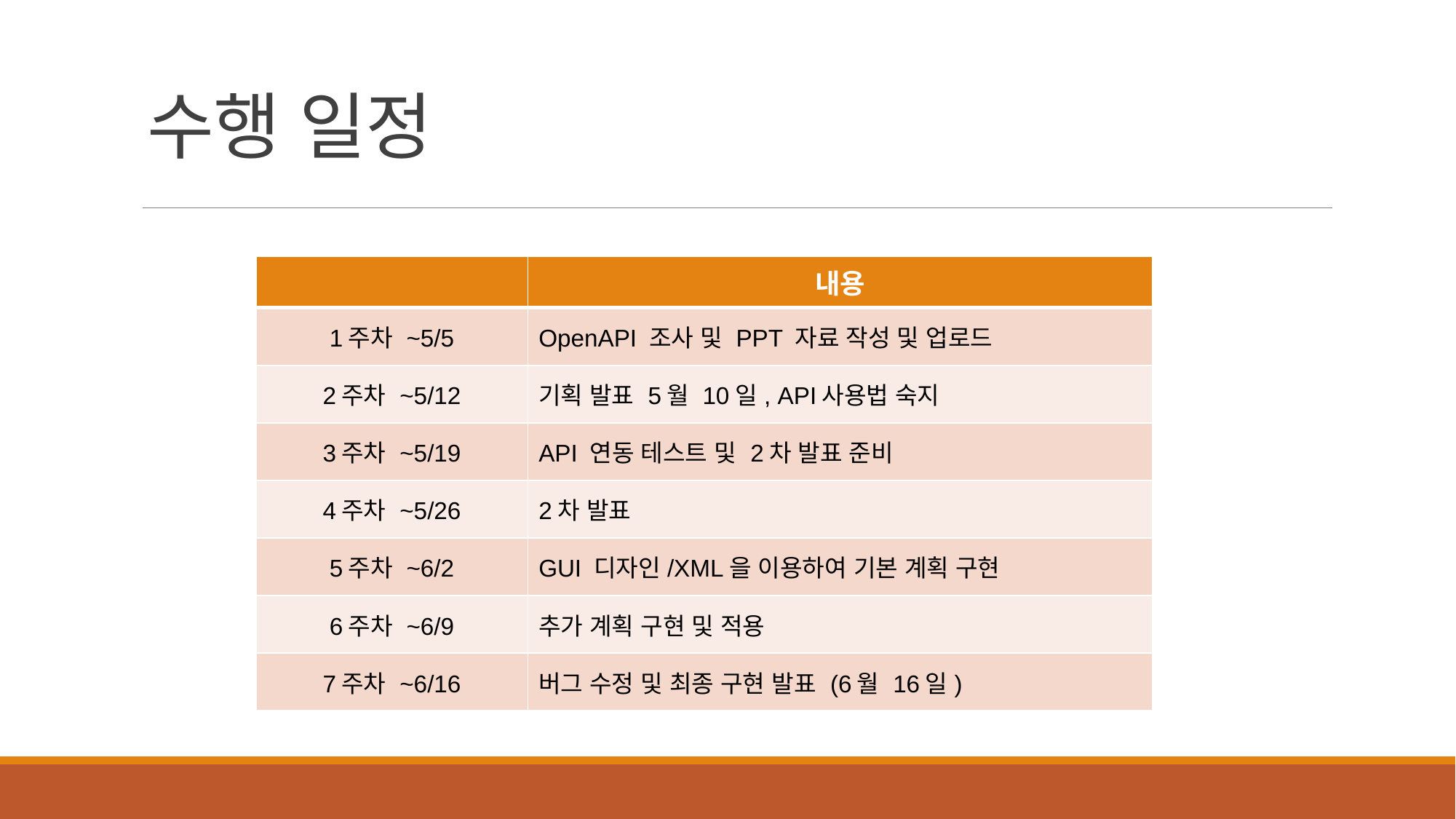

# 수행 일정
|  | 내용 |
| --- | --- |
| 1주차 ~5/5 | OpenAPI 조사 및 PPT 자료 작성 및 업로드 |
| 2주차 ~5/12 | 기획 발표 5월 10일, API사용법 숙지 |
| 3주차 ~5/19 | API 연동 테스트 및 2차 발표 준비 |
| 4주차 ~5/26 | 2차 발표 |
| 5주차 ~6/2 | GUI 디자인/XML을 이용하여 기본 계획 구현 |
| 6주차 ~6/9 | 추가 계획 구현 및 적용 |
| 7주차 ~6/16 | 버그 수정 및 최종 구현 발표 (6월 16일) |